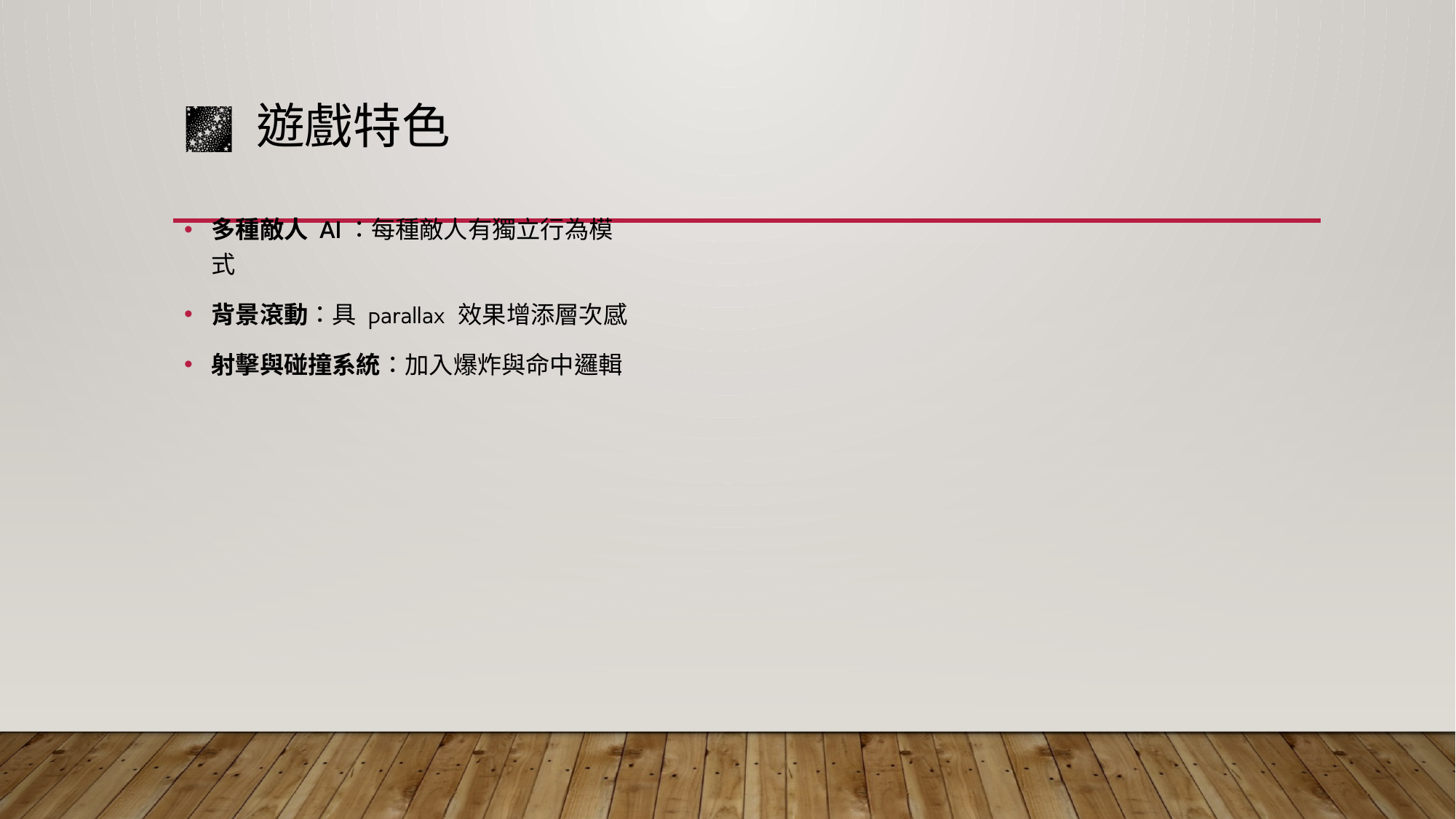

# 🌌 遊戲特色
多種敵人 AI：每種敵人有獨立行為模式
背景滾動：具 parallax 效果增添層次感
射擊與碰撞系統：加入爆炸與命中邏輯